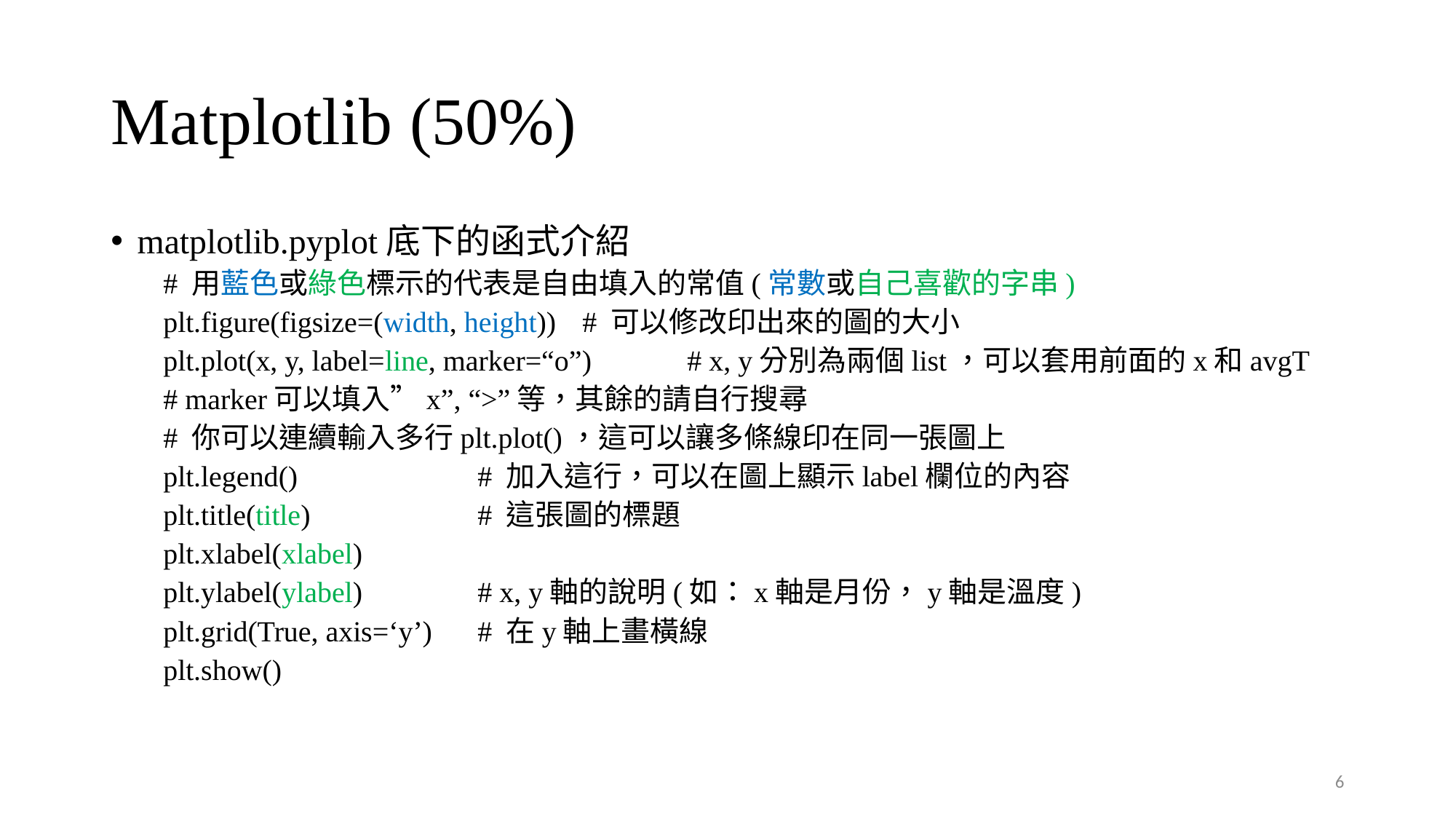

# Matplotlib (50%)
matplotlib.pyplot底下的函式介紹
# 用藍色或綠色標示的代表是自由填入的常值(常數或自己喜歡的字串)
plt.figure(figsize=(width, height))	# 可以修改印出來的圖的大小
plt.plot(x, y, label=line, marker=“o”)	# x, y分別為兩個list，可以套用前面的x和avgT
					# marker可以填入”x”, “>”等，其餘的請自行搜尋
# 你可以連續輸入多行plt.plot()，這可以讓多條線印在同一張圖上
plt.legend()				# 加入這行，可以在圖上顯示label欄位的內容
plt.title(title)				# 這張圖的標題
plt.xlabel(xlabel)
plt.ylabel(ylabel)			# x, y軸的說明(如：x軸是月份，y軸是溫度)
plt.grid(True, axis=‘y’)		# 在y軸上畫橫線
plt.show()
6